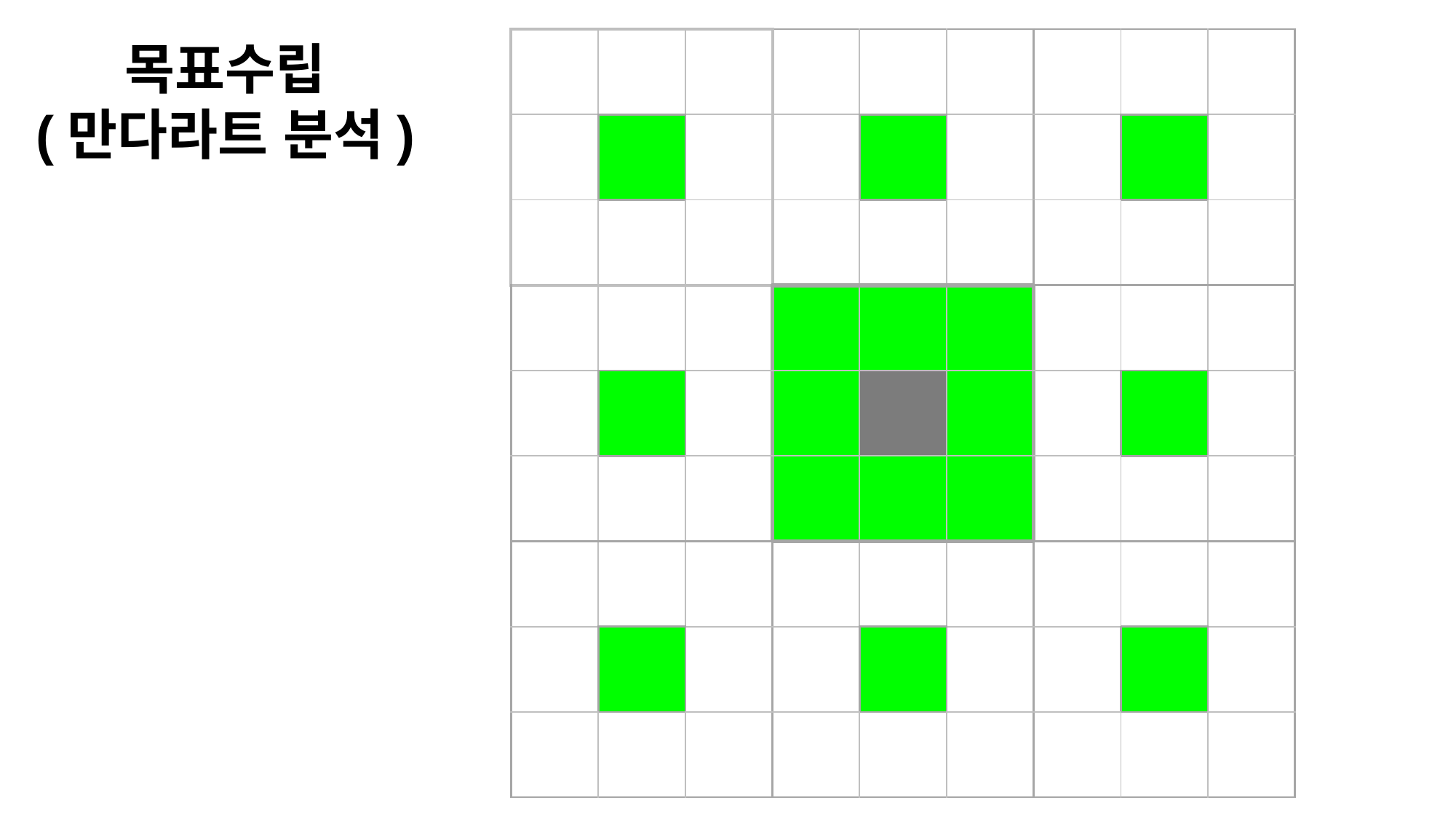

목표수립
(만다라트 분석)
|  |  |  |  |  |  |  |  |  |
| --- | --- | --- | --- | --- | --- | --- | --- | --- |
|  |  |  |  |  |  |  |  |  |
|  |  |  |  |  |  |  |  |  |
|  |  |  |  |  |  |  |  |  |
|  |  |  |  |  |  |  |  |  |
|  |  |  |  |  |  |  |  |  |
|  |  |  |  |  |  |  |  |  |
|  |  |  |  |  |  |  |  |  |
|  |  |  |  |  |  |  |  |  |